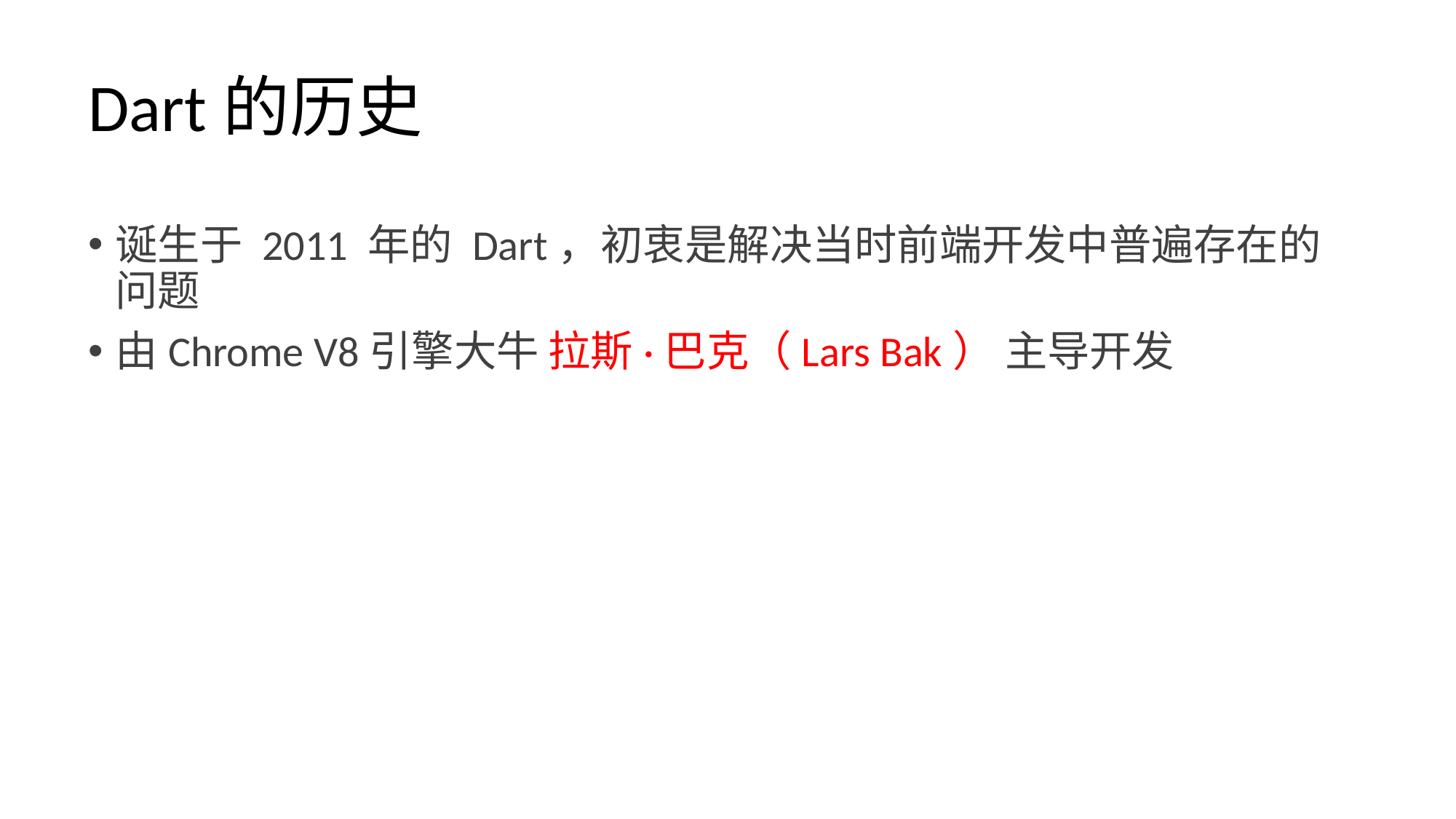

# Dart的历史
诞生于 2011 年的 Dart，初衷是解决当时前端开发中普遍存在的问题
由Chrome V8引擎大牛 拉斯·巴克（Lars Bak） 主导开发